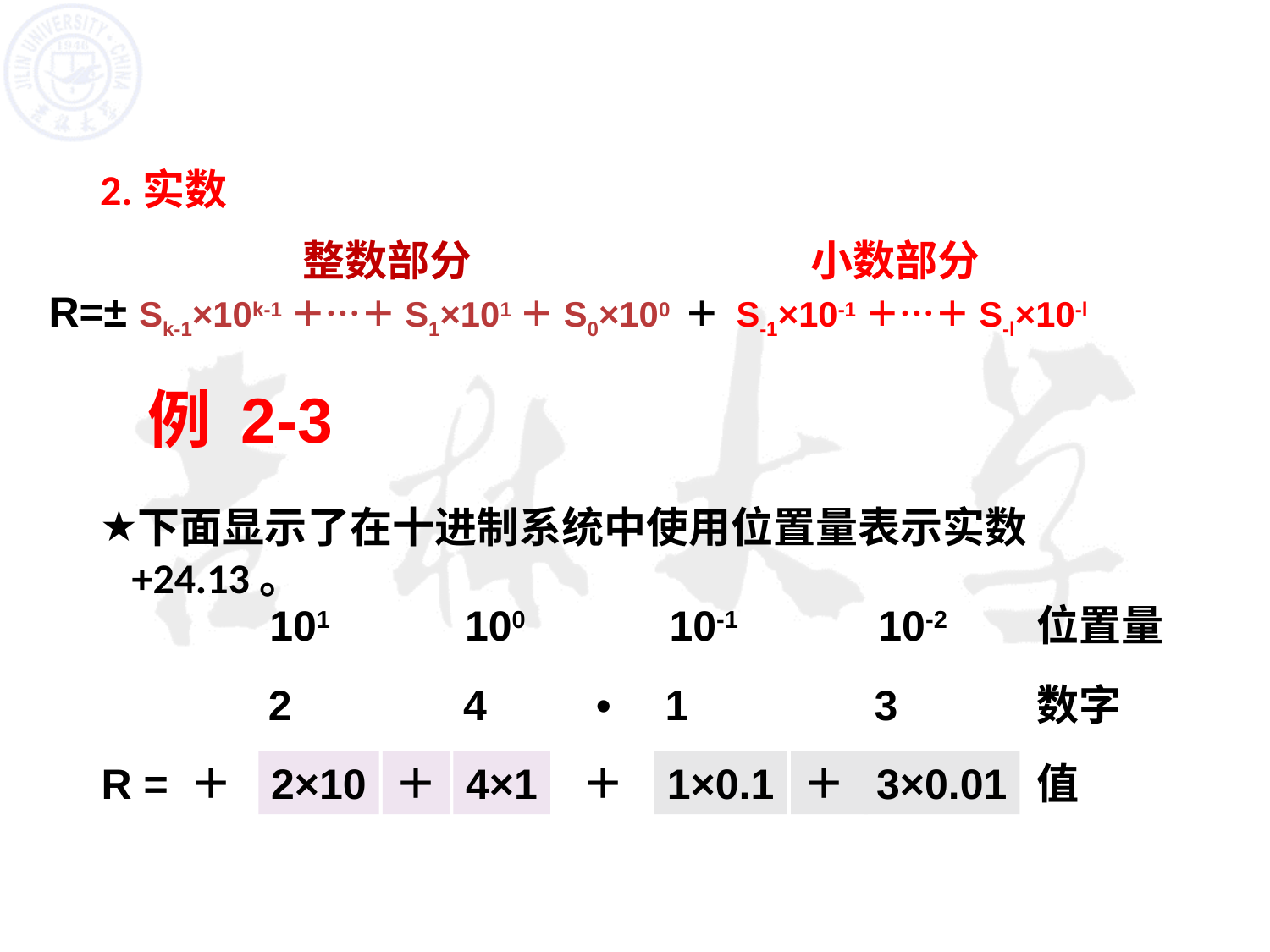

2.实数

下面显示了在十进制系统中使用位置量表示实数+24.13。

		整数部分			小数部分
R=± Sk-1×10k-1＋…＋S1×101＋S0×100 ＋ S-1×10-1＋…＋S-l×10-l
# 例 2-3
位置量
101
100
10-1
10-2
•
数字
2
4
1
3
R = ＋
＋
1×0.1
＋
3×0.01
值
2×10
＋
4×1